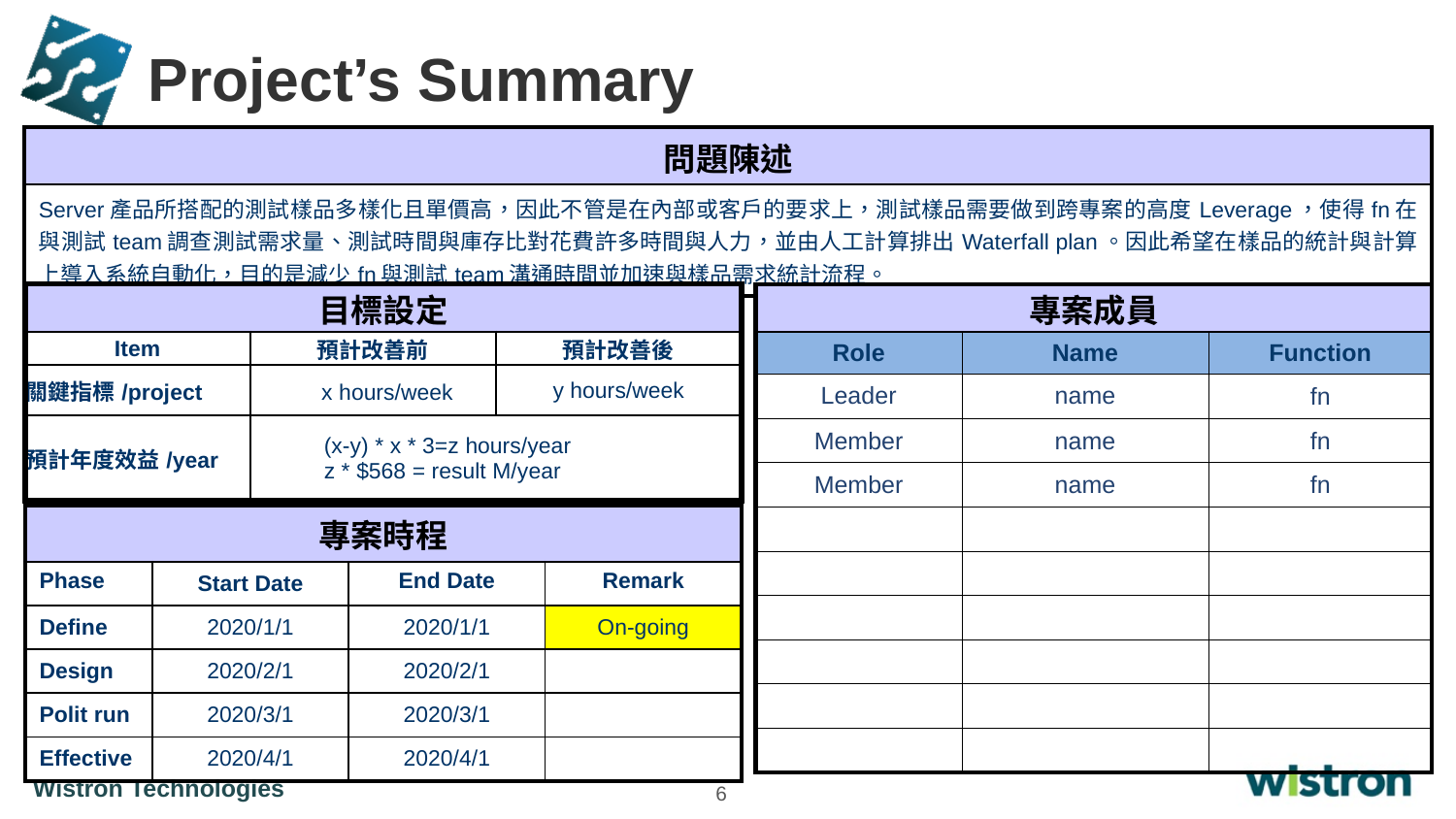

# Project’s Summary
| 問題陳述 |
| --- |
| Server產品所搭配的測試樣品多樣化且單價高，因此不管是在內部或客戶的要求上，測試樣品需要做到跨專案的高度Leverage，使得fn在與測試team調查測試需求量、測試時間與庫存比對花費許多時間與人力，並由人工計算排出Waterfall plan。因此希望在樣品的統計與計算上導入系統自動化，目的是減少fn與測試team溝通時間並加速與樣品需求統計流程。 |
| 目標設定 |  |  |
| --- | --- | --- |
| Item | 預計改善前 | 預計改善後 |
| 關鍵指標/project | x hours/week | y hours/week |
| 預計年度效益/year | (x-y) \* x \* 3=z hours/year z \* $568 = result M/year |  |
| 專案成員 |  |  |
| --- | --- | --- |
| Role | Name | Function |
| Leader | name | fn |
| Member | name | fn |
| Member | name | fn |
|  |  |  |
|  |  |  |
|  |  |  |
|  |  |  |
|  |  |  |
|  |  |  |
| 專案時程 |  |  |  |
| --- | --- | --- | --- |
| Phase | Start Date | End Date | Remark |
| Define | 2020/1/1 | 2020/1/1 | On-going |
| Design | 2020/2/1 | 2020/2/1 |  |
| Polit run | 2020/3/1 | 2020/3/1 |  |
| Effective | 2020/4/1 | 2020/4/1 |  |
6